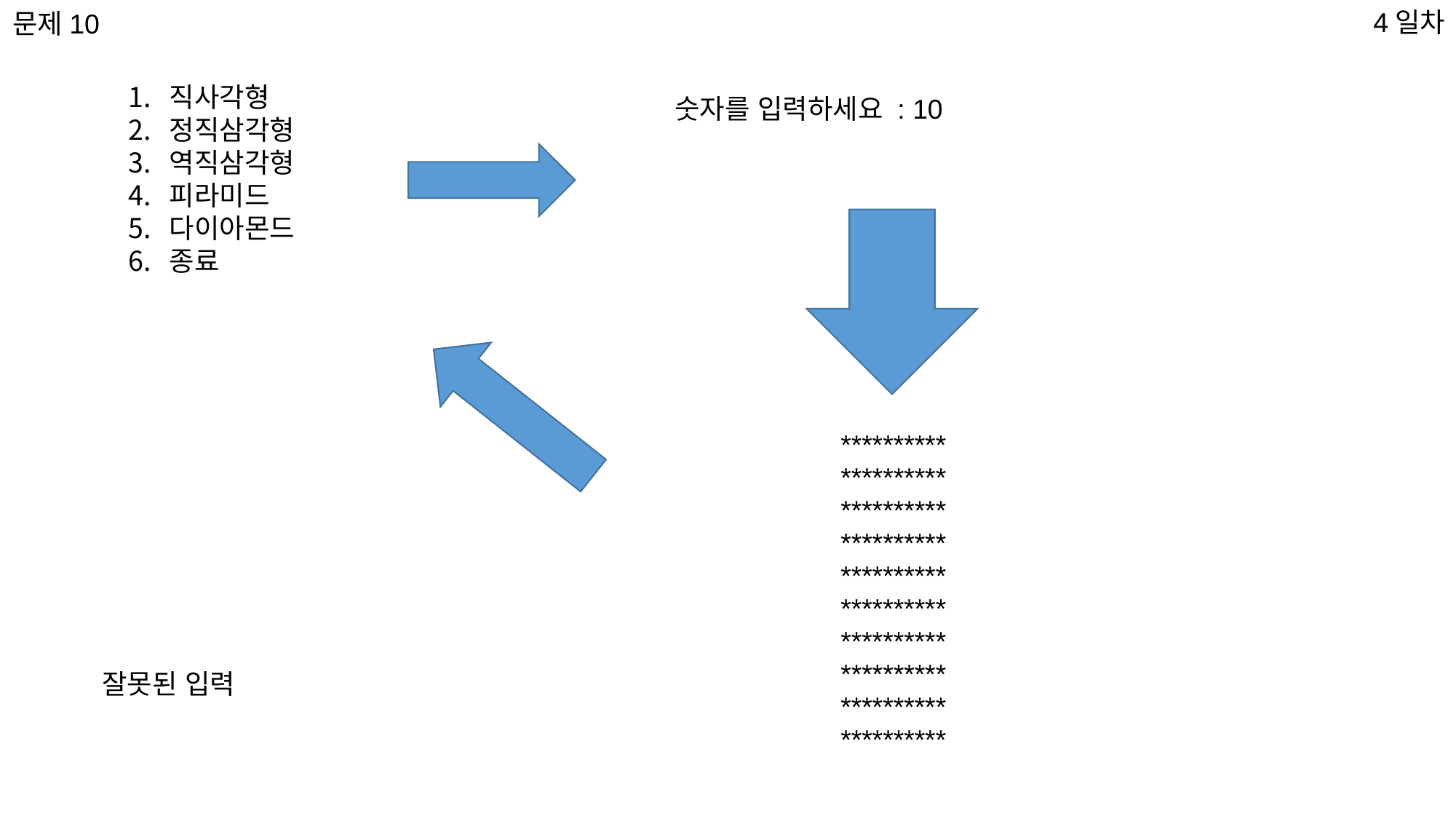

4일차
문제10
직사각형
정직삼각형
역직삼각형
피라미드
다이아몬드
종료

숫자를 입력하세요 : 10

**********
**********
**********
**********
**********
**********
**********
**********
**********
**********

잘못된 입력